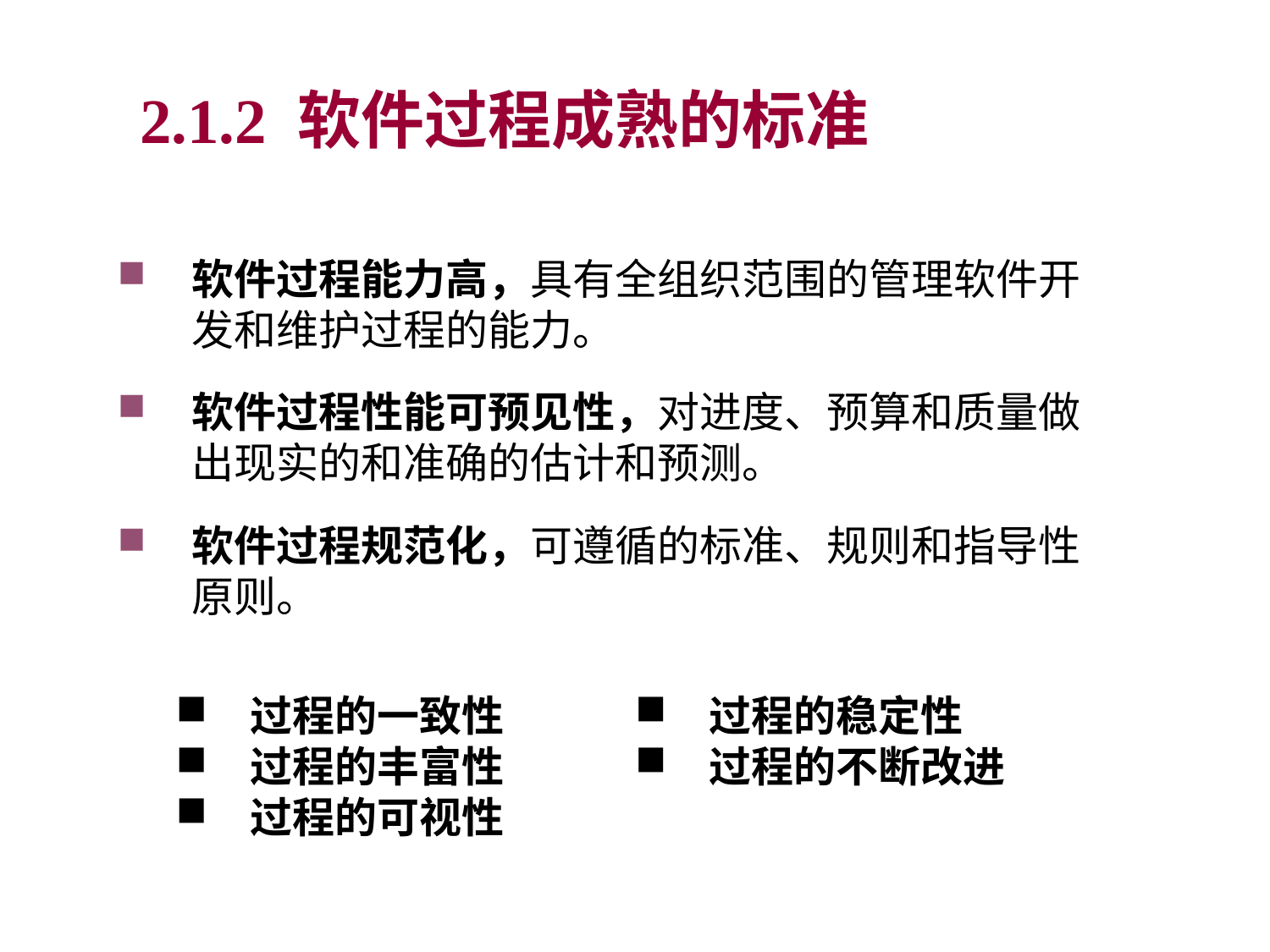

2.1.2 软件过程成熟的标准
软件过程能力高，具有全组织范围的管理软件开发和维护过程的能力。
软件过程性能可预见性，对进度、预算和质量做出现实的和准确的估计和预测。
软件过程规范化，可遵循的标准、规则和指导性原则。

过程的一致性
过程的丰富性
过程的可视性

过程的稳定性
过程的不断改进